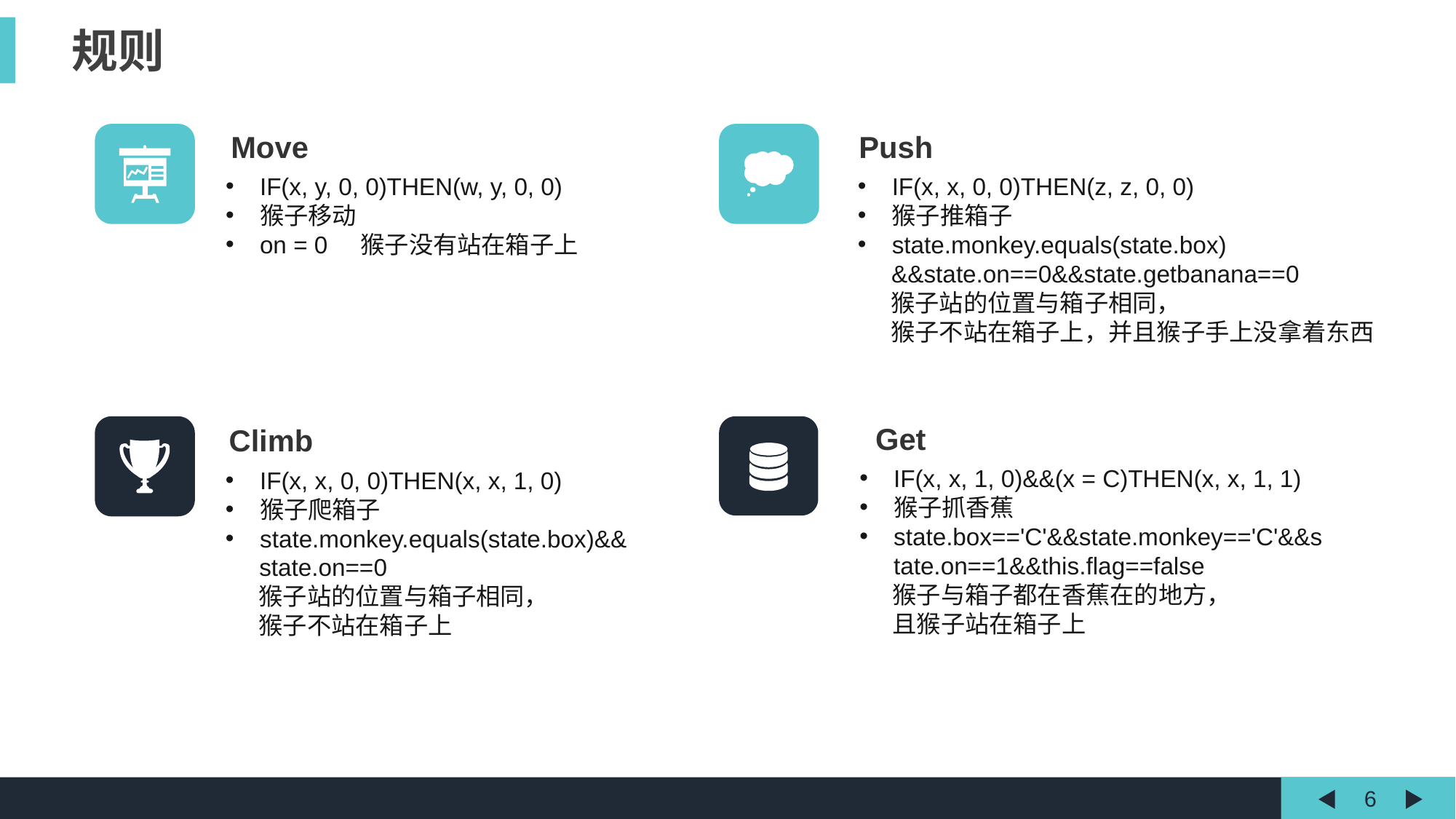

规则
Move

IF(x, y, 0, 0)THEN(w, y, 0, 0)
猴子移动
on = 0    猴子没有站在箱子上
Push
IF(x, x, 0, 0)THEN(z, z, 0, 0)
猴子推箱子
state.monkey.equals(state.box)
     &&state.on==0&&state.getbanana==0
     猴子站的位置与箱子相同，
     猴子不站在箱子上，并且猴子手上没拿着东西

Get
IF(x, x, 1, 0)&&(x = C)THEN(x, x, 1, 1)
猴子抓香蕉
state.box=='C'&&state.monkey=='C'&&state.on==1&&this.flag==false
     猴子与箱子都在香蕉在的地方，
     且猴子站在箱子上

Climb
IF(x, x, 0, 0)THEN(x, x, 1, 0)
猴子爬箱子
state.monkey.equals(state.box)&&
     state.on==0
     猴子站的位置与箱子相同，
     猴子不站在箱子上

浏览更多搜索：COOLLA       技术支持、合作、定制PPT联系 QQ:34865632